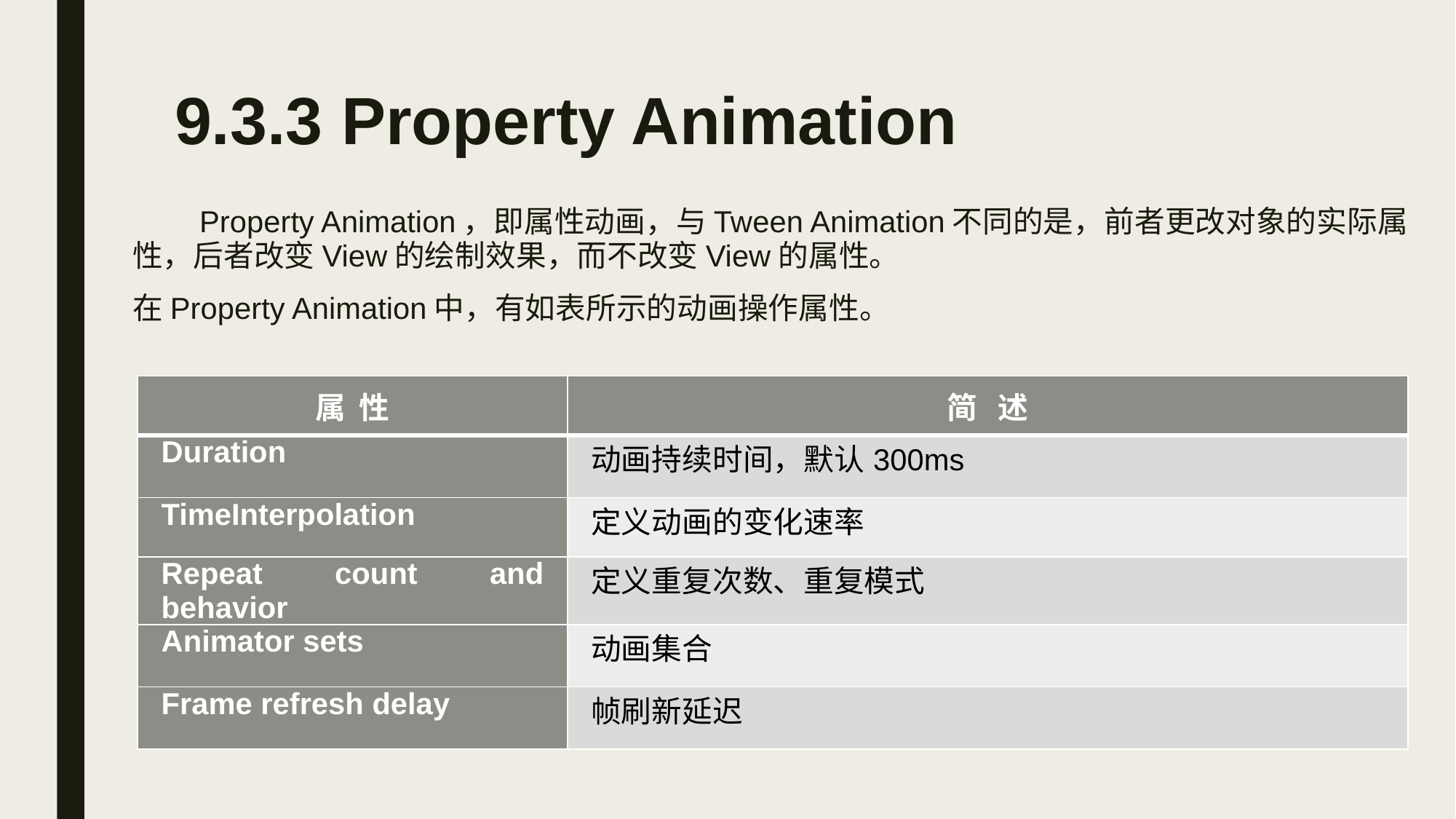

# 9.3.3 Property Animation
        Property Animation，即属性动画，与Tween Animation不同的是，前者更改对象的实际属性，后者改变View的绘制效果，而不改变View的属性。
在Property Animation中，有如表所示的动画操作属性。
| 属 性 | 简 述 |
| --- | --- |
| Duration | 动画持续时间，默认300ms |
| TimeInterpolation | 定义动画的变化速率 |
| Repeat count and behavior | 定义重复次数、重复模式 |
| Animator sets | 动画集合 |
| Frame refresh delay | 帧刷新延迟 |